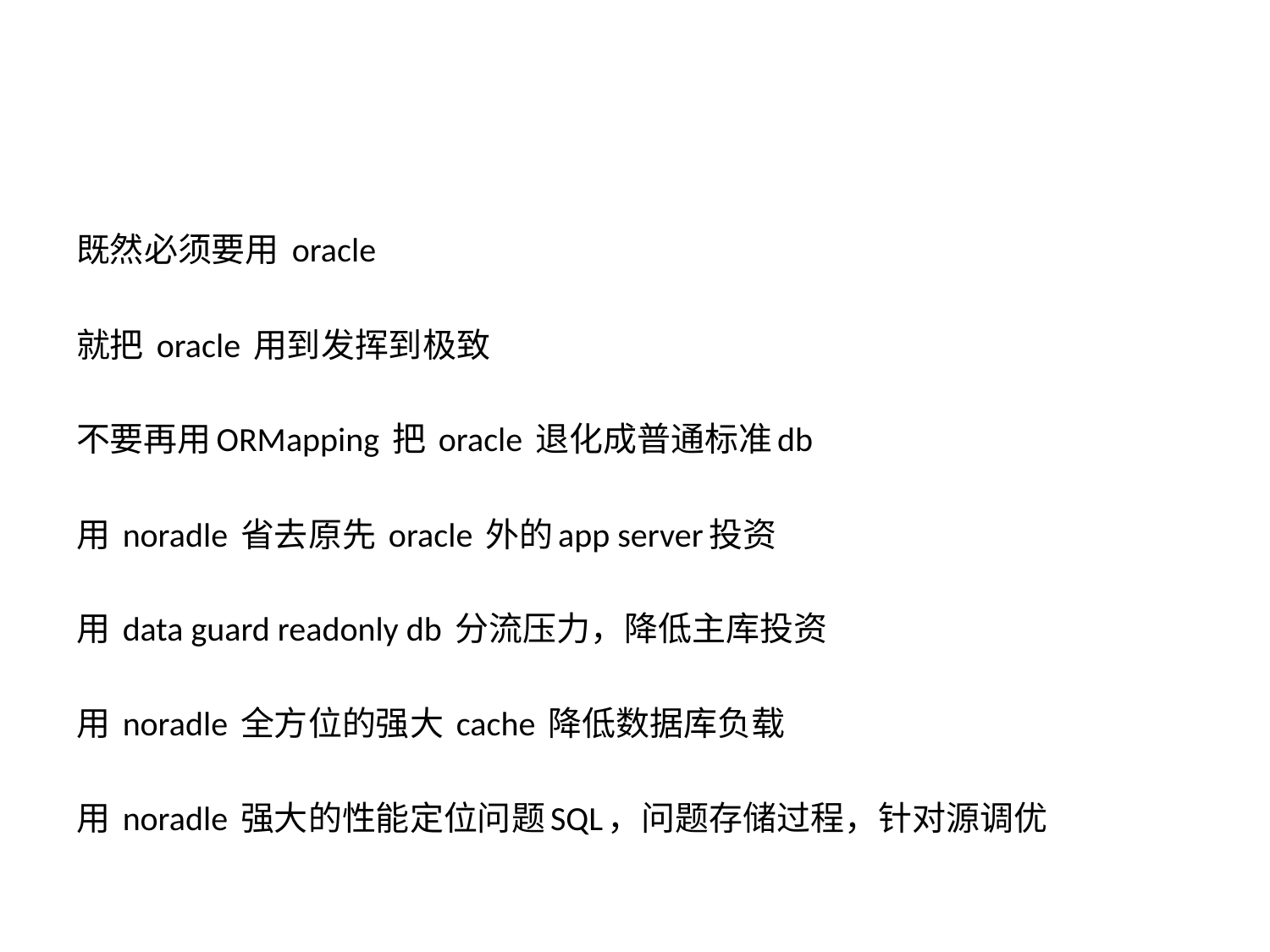

#
既然必须要用 oracle

就把 oracle 用到发挥到极致

不要再用ORMapping 把 oracle 退化成普通标准db

用 noradle 省去原先 oracle 外的app server投资

用 data guard readonly db 分流压力，降低主库投资

用 noradle 全方位的强大 cache 降低数据库负载

用 noradle 强大的性能定位问题SQL，问题存储过程，针对源调优